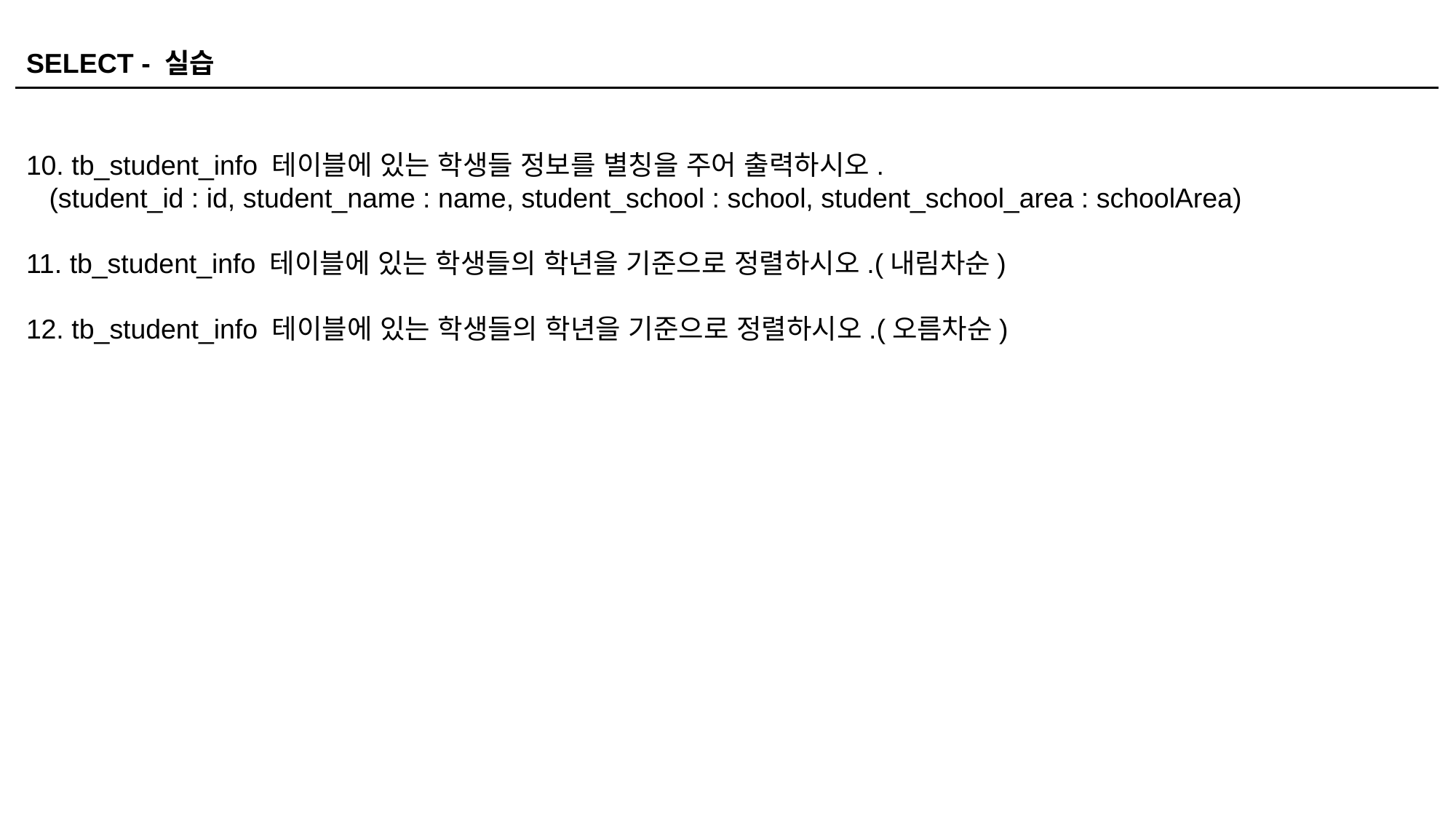

SELECT - 실습
10. tb_student_info 테이블에 있는 학생들 정보를 별칭을 주어 출력하시오.
   (student_id : id, student_name : name, student_school : school, student_school_area : schoolArea)

11. tb_student_info 테이블에 있는 학생들의 학년을 기준으로 정렬하시오.(내림차순)

12. tb_student_info 테이블에 있는 학생들의 학년을 기준으로 정렬하시오.(오름차순)